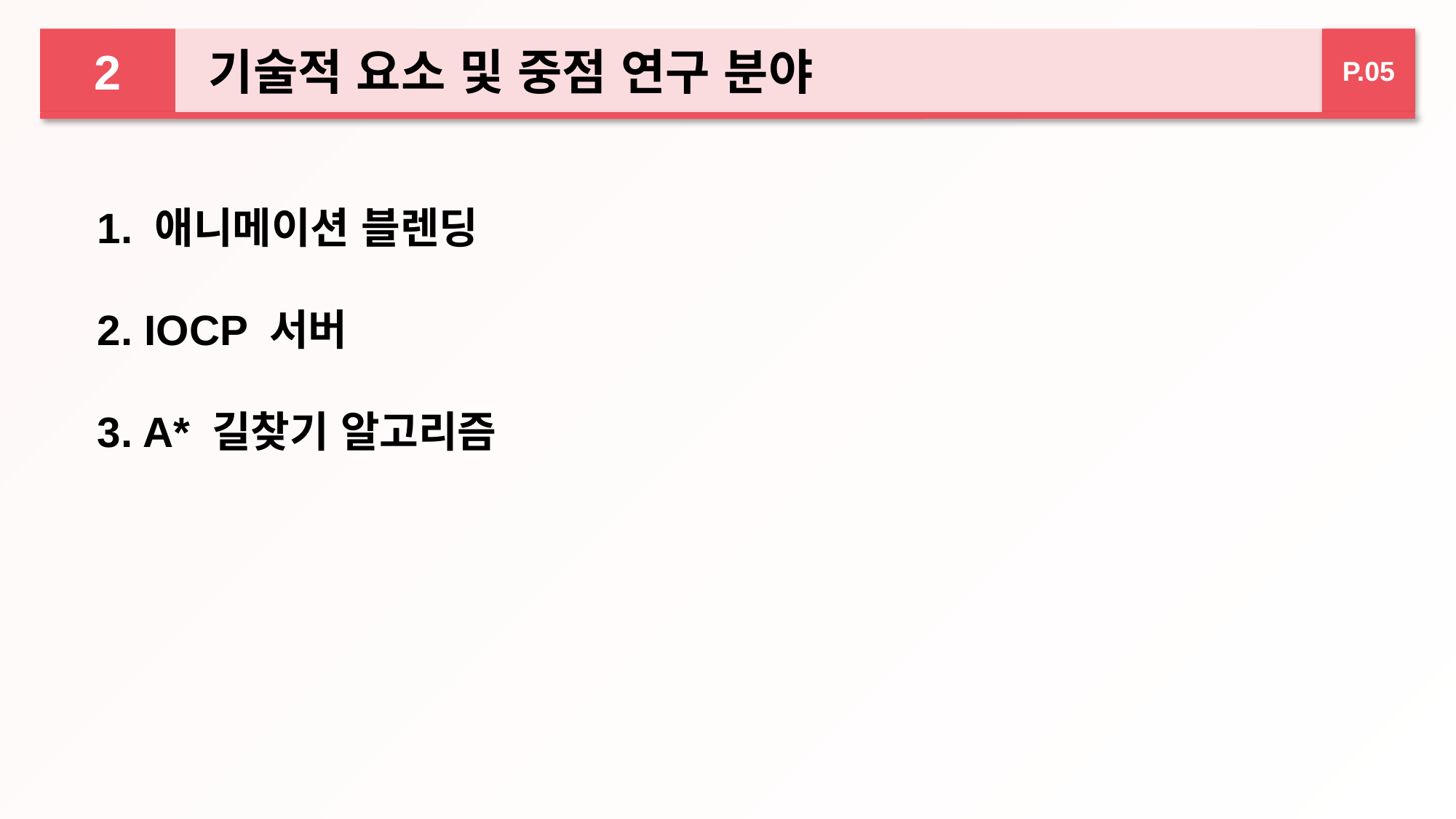

2
 기술적 요소 및 중점 연구 분야
P.05

1. 애니메이션 블렌딩

2. IOCP 서버

3. A* 길찾기 알고리즘